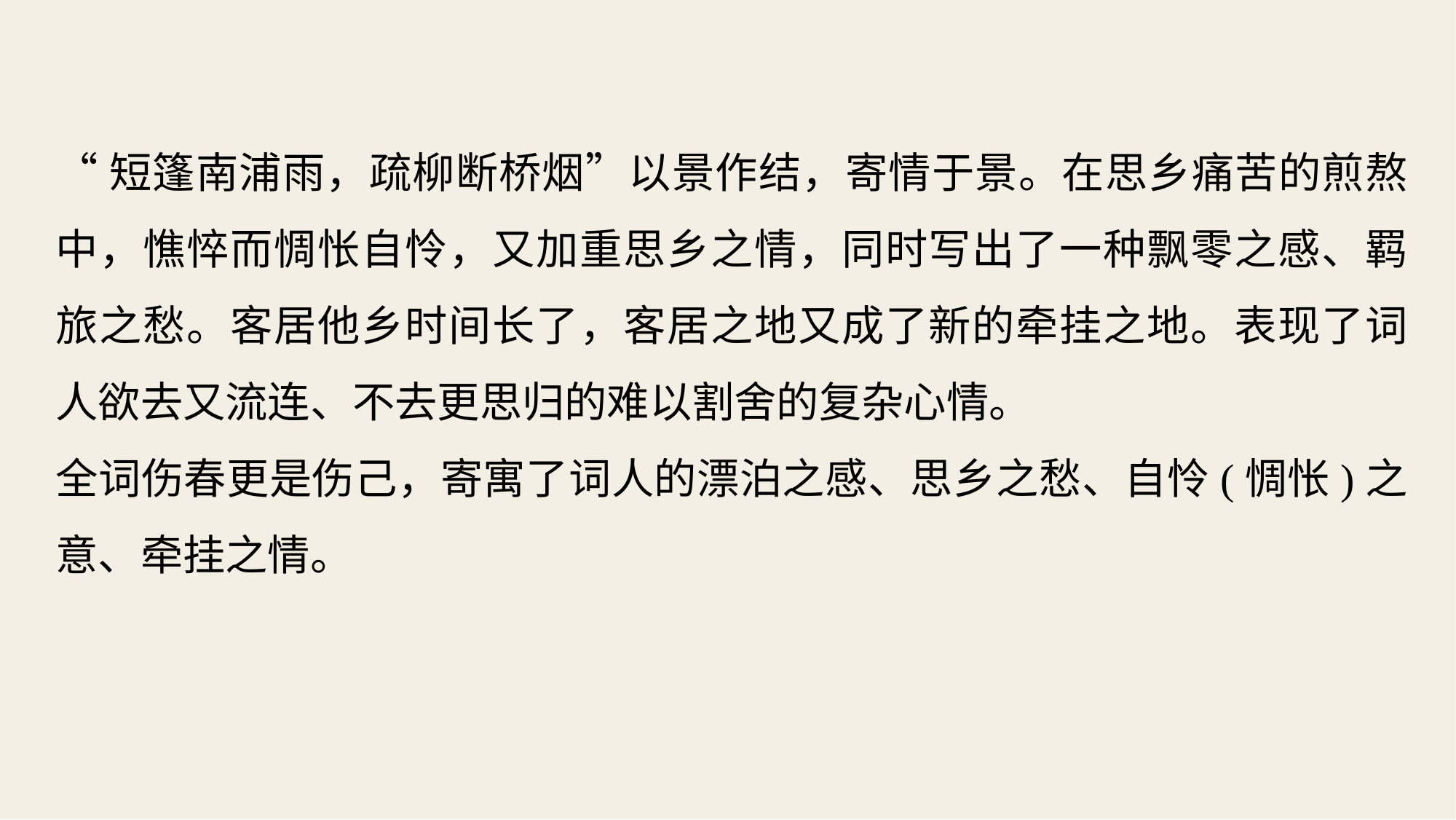

“短篷南浦雨，疏柳断桥烟”以景作结，寄情于景。在思乡痛苦的煎熬中，憔悴而惆怅自怜，又加重思乡之情，同时写出了一种飘零之感、羁旅之愁。客居他乡时间长了，客居之地又成了新的牵挂之地。表现了词人欲去又流连、不去更思归的难以割舍的复杂心情。
全词伤春更是伤己，寄寓了词人的漂泊之感、思乡之愁、自怜(惆怅)之意、牵挂之情。